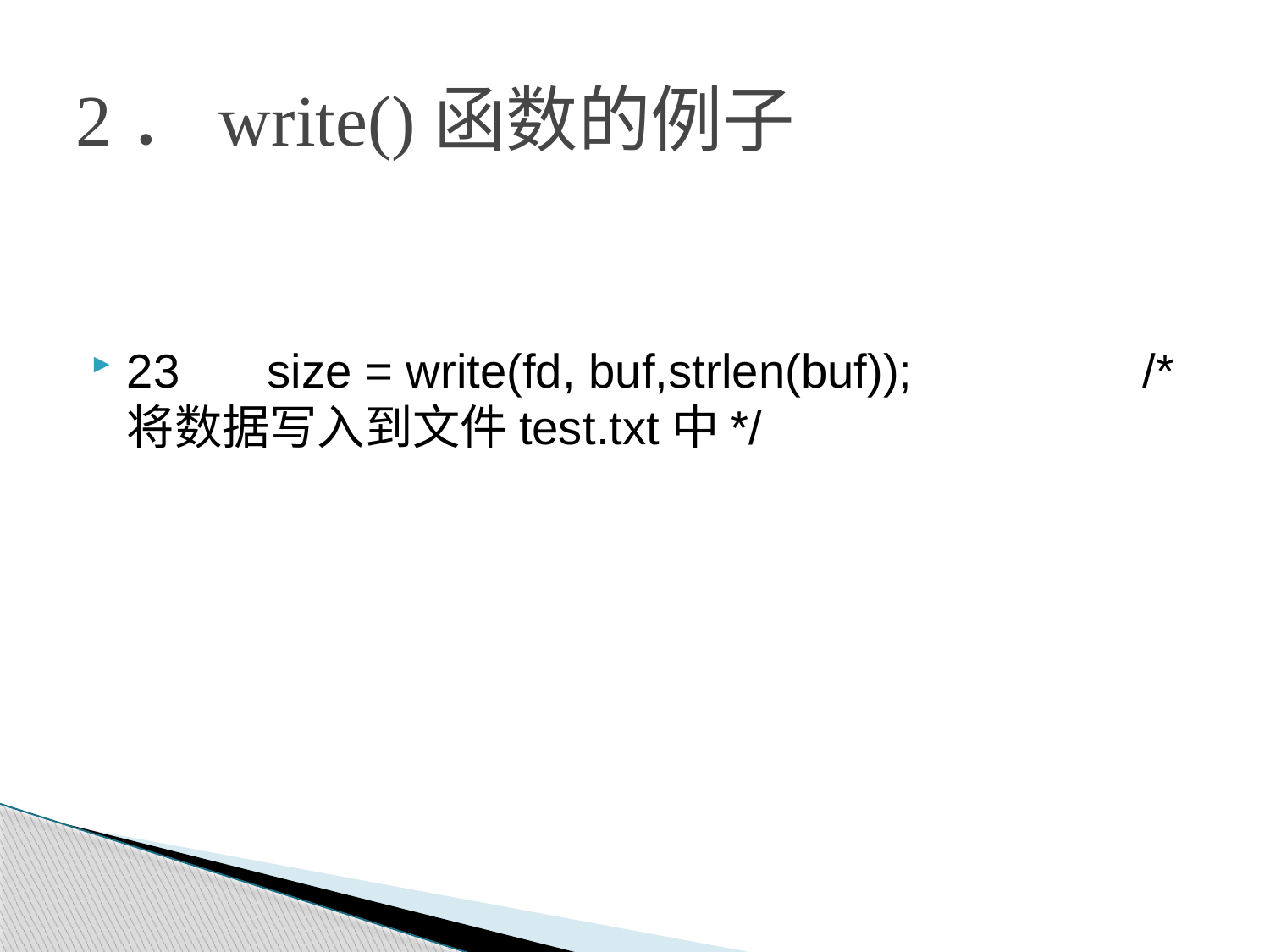

# 2．write()函数的例子

23	 size = write(fd, buf,strlen(buf)); 		/*将数据写入到文件test.txt中*/